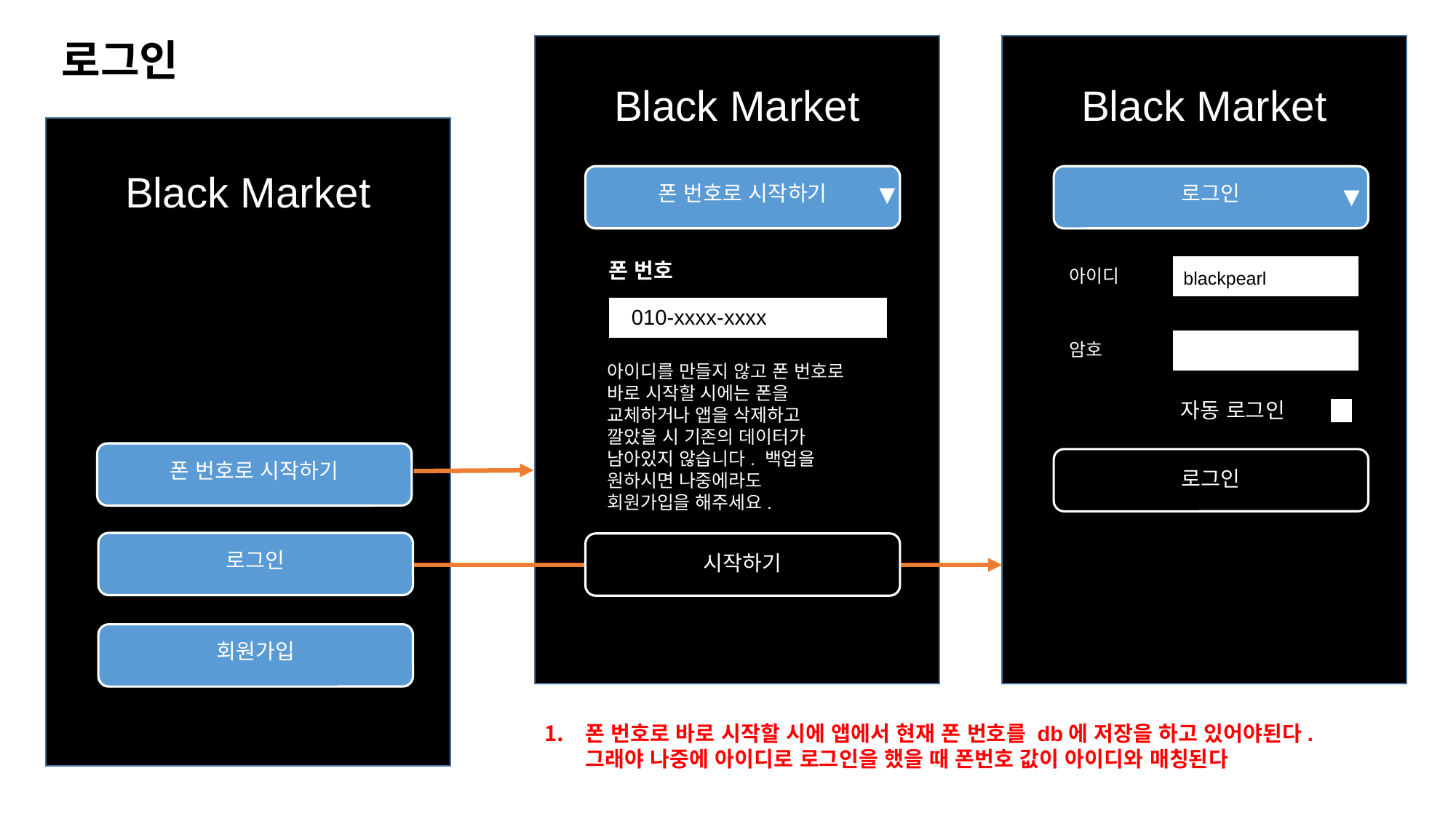

로그인

Black Market
Black Market

Black Market

폰 번호로 시작하기

로그인
▼
▼
폰 번호

아이디
blackpearl

010-xxxx-xxxx

암호
아이디를 만들지 않고 폰 번호로 바로 시작할 시에는 폰을
교체하거나 앱을 삭제하고
깔았을 시 기존의 데이터가
남아있지 않습니다. 백업을
원하시면 나중에라도
회원가입을 해주세요.
자동 로그인

폰 번호로 시작하기

로그인

로그인

시작하기

회원가입
폰 번호로 바로 시작할 시에 앱에서 현재 폰 번호를 db에 저장을 하고 있어야된다.
그래야 나중에 아이디로 로그인을 했을 때 폰번호 값이 아이디와 매칭된다